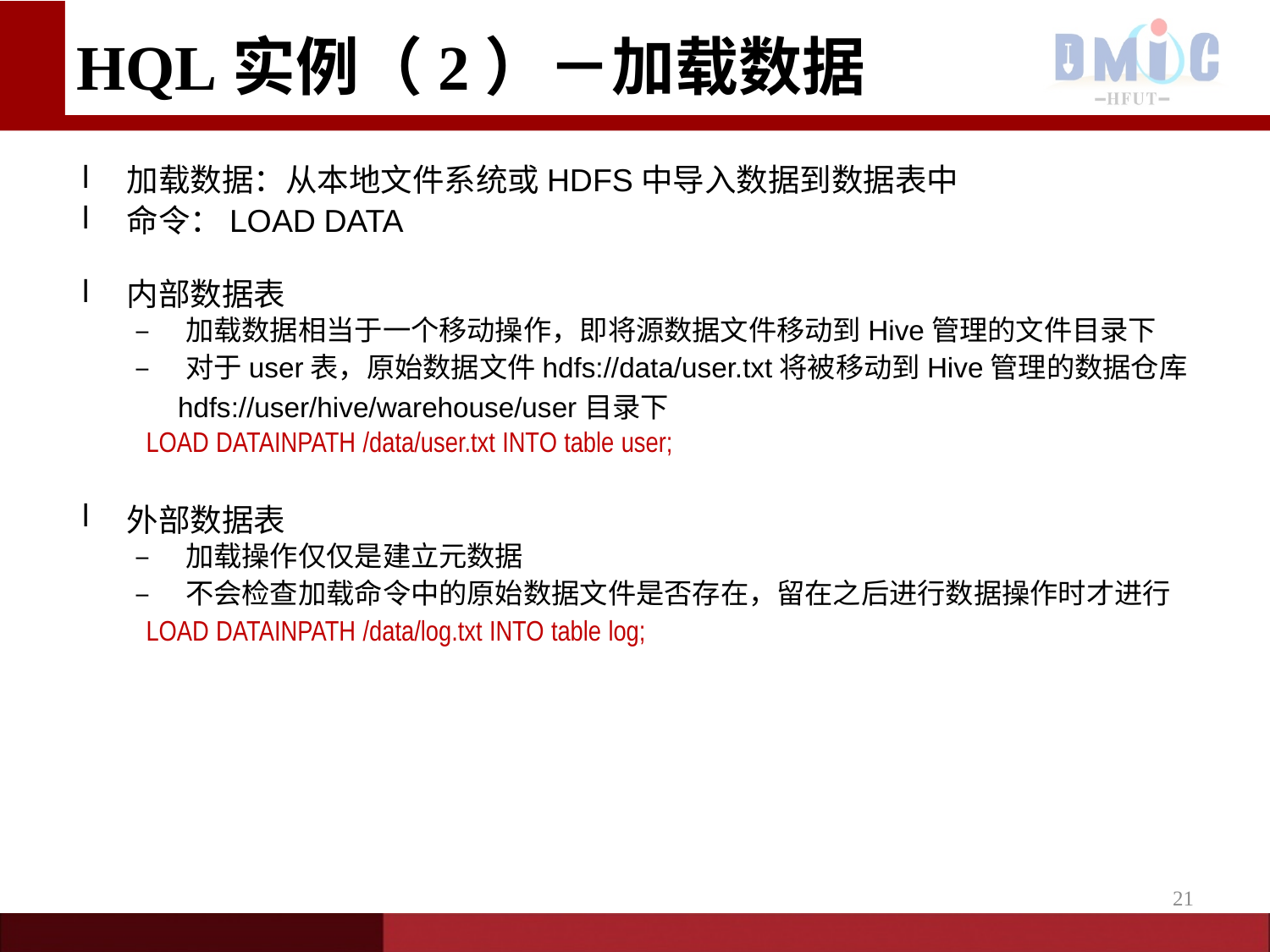

# HQL实例（2）－加载数据
l
l

l

l
加载数据：从本地文件系统或HDFS中导入数据到数据表中
命令：LOAD DATA

内部数据表
	–     加载数据相当于一个移动操作，即将源数据文件移动到Hive管理的文件目录下
	–     对于user表，原始数据文件hdfs://data/user.txt将被移动到Hive管理的数据仓库
       hdfs://user/hive/warehouse/user目录下
		LOAD DATAINPATH /data/user.txt INTO table user;

外部数据表
	–     加载操作仅仅是建立元数据
	–     不会检查加载命令中的原始数据文件是否存在，留在之后进行数据操作时才进行
		LOAD DATAINPATH /data/log.txt INTO table log;
21